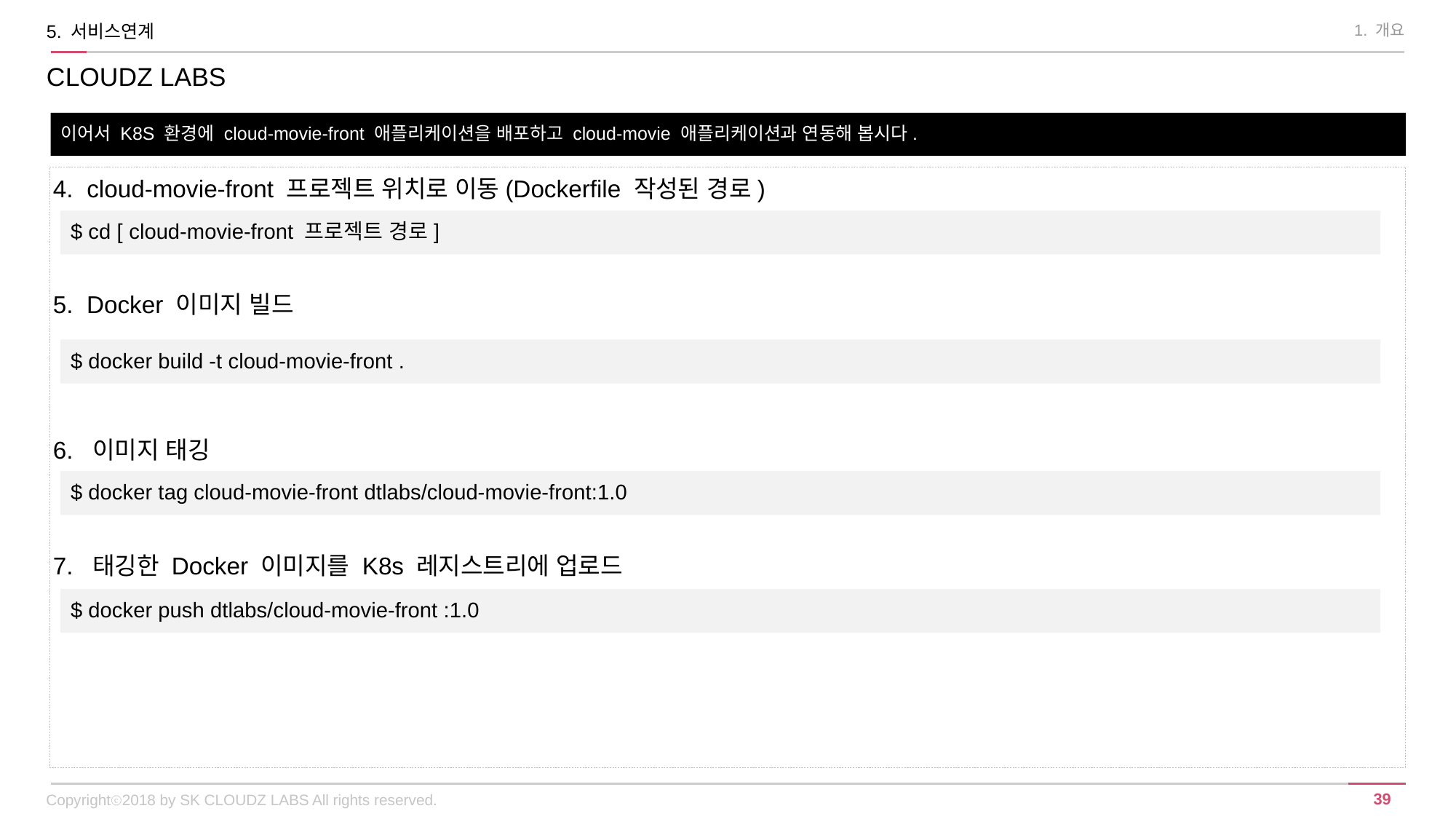

5. 서비스연계
1. 개요
CLOUDZ LABS
이어서 K8S 환경에 cloud-movie-front 애플리케이션을 배포하고 cloud-movie 애플리케이션과 연동해 봅시다.
4.  cloud-movie-front 프로젝트 위치로 이동(Dockerfile 작성된 경로)

5.  Docker 이미지 빌드

6.  이미지 태깅

7.  태깅한 Docker 이미지를 K8s 레지스트리에 업로드

$ cd [ cloud-movie-front 프로젝트 경로]
$ docker build -t cloud-movie-front .
$ docker tag cloud-movie-front dtlabs/cloud-movie-front:1.0
$ docker push dtlabs/cloud-movie-front :1.0
Copyrightⓒ2018 by SK CLOUDZ LABS All rights reserved.